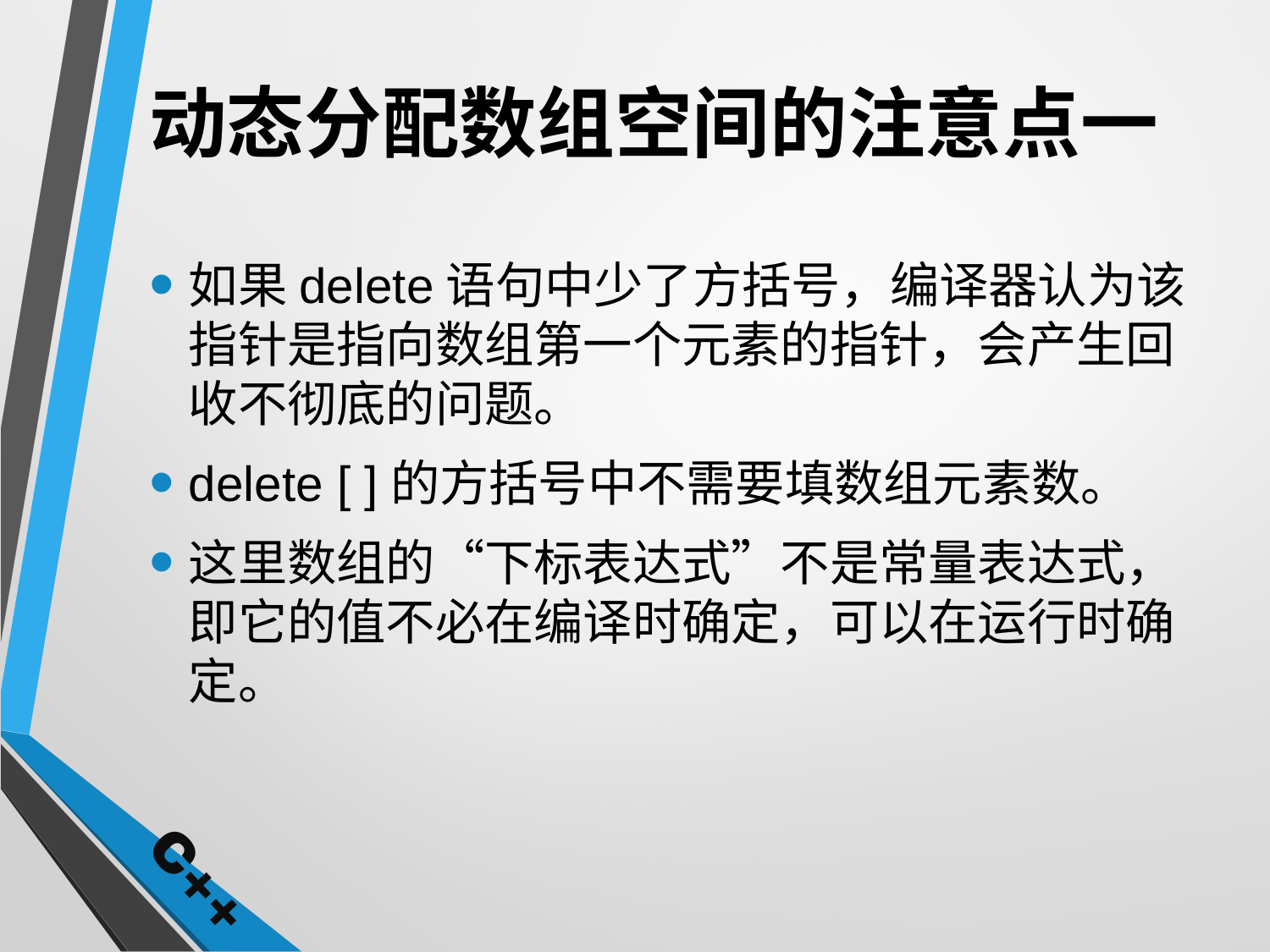

# 动态分配数组空间的注意点一
如果delete语句中少了方括号，编译器认为该指针是指向数组第一个元素的指针，会产生回收不彻底的问题。
delete [ ]的方括号中不需要填数组元素数。
这里数组的“下标表达式”不是常量表达式，即它的值不必在编译时确定，可以在运行时确定。